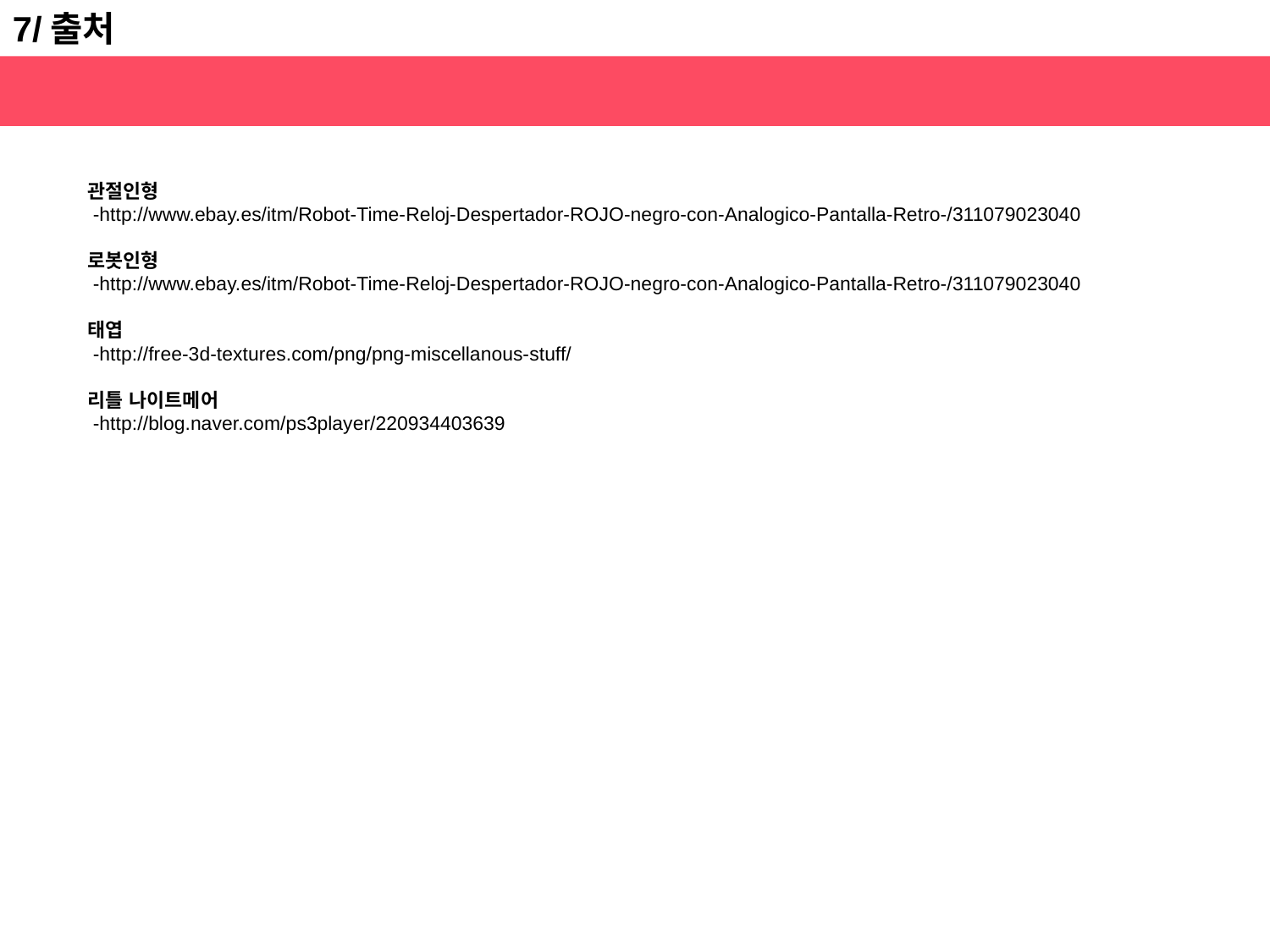

7/출처

관절인형
 -http://www.ebay.es/itm/Robot-Time-Reloj-Despertador-ROJO-negro-con-Analogico-Pantalla-Retro-/311079023040

로봇인형
 -http://www.ebay.es/itm/Robot-Time-Reloj-Despertador-ROJO-negro-con-Analogico-Pantalla-Retro-/311079023040

태엽
 -http://free-3d-textures.com/png/png-miscellanous-stuff/

리틀 나이트메어
 -http://blog.naver.com/ps3player/220934403639